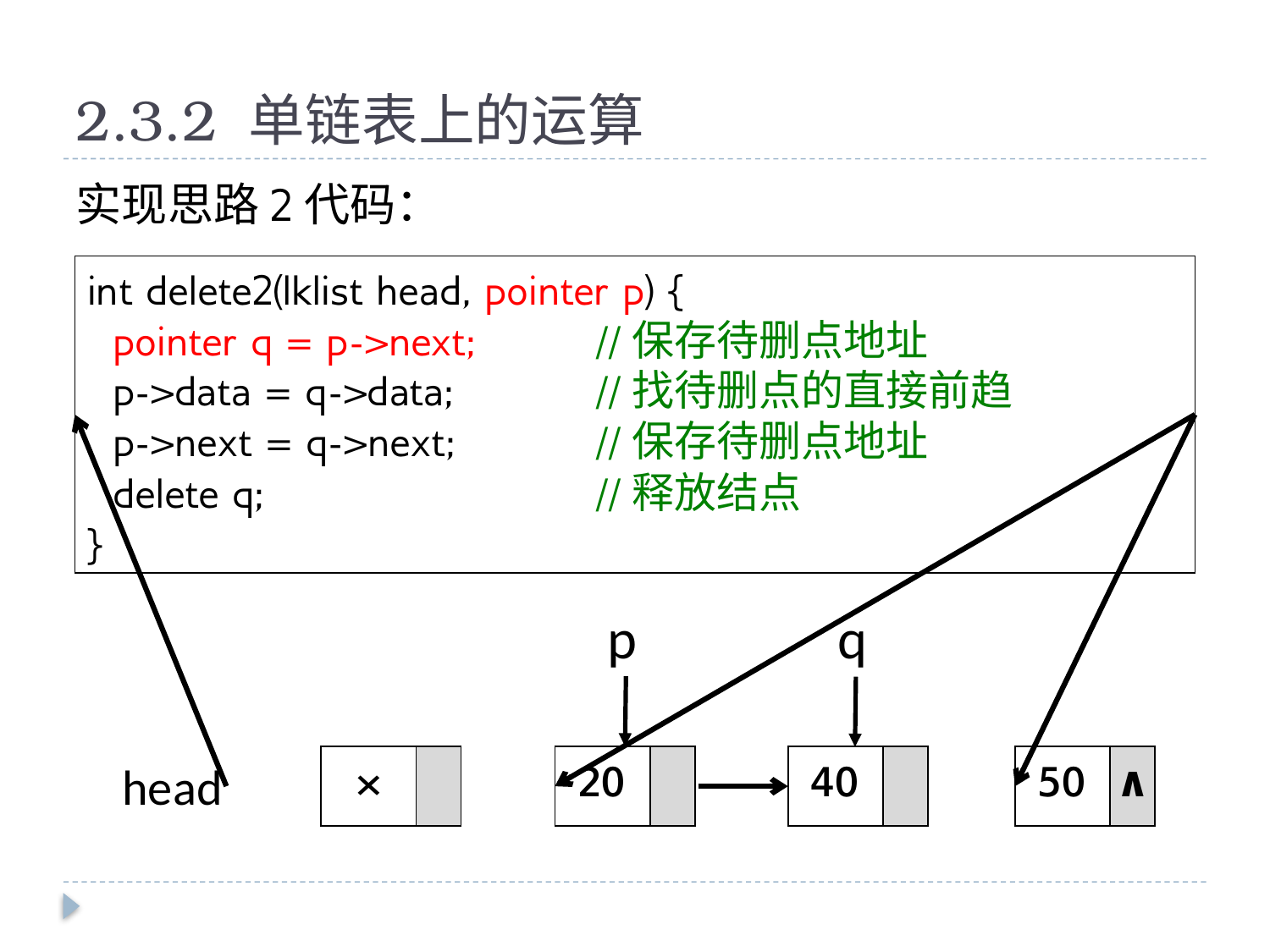

# 2.3.2 单链表上的运算
实现思路2代码：
int delete2(lklist head, pointer p) {
  pointer q = p->next;	//保存待删点地址
  p->data = q->data;		//找待删点的直接前趋
  p->next = q−>next;		//保存待删点地址
  delete q;			//释放结点
}
p
q
| × |  |
| --- | --- |
| 20 |  |
| --- | --- |
| 40 |  |
| --- | --- |
| 50 | ∧ |
| --- | --- |
head